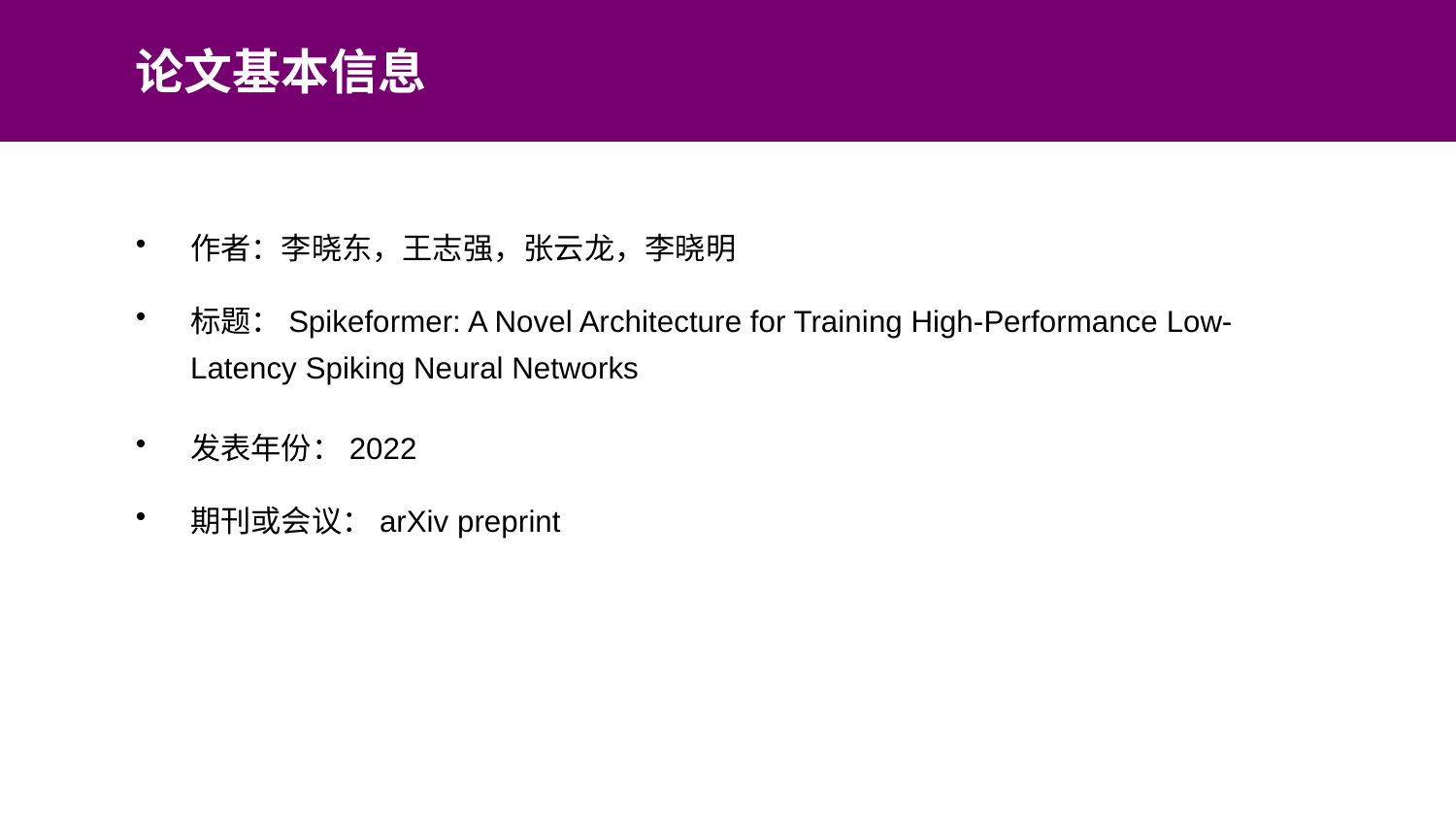

论文基本信息
作者：李晓东，王志强，张云龙，李晓明
标题：Spikeformer: A Novel Architecture for Training High-Performance Low-Latency Spiking Neural Networks
发表年份：2022
期刊或会议：arXiv preprint